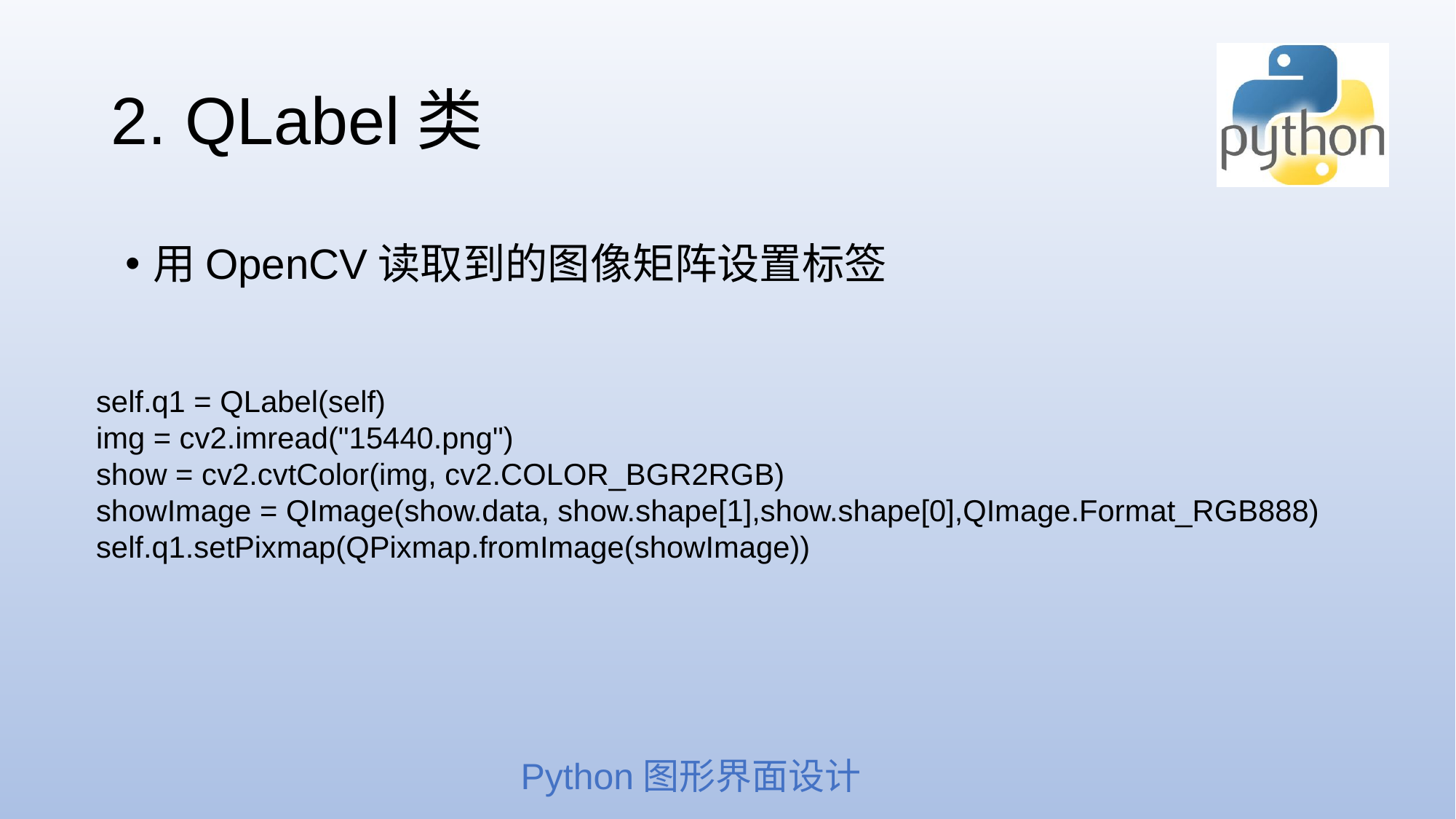

# 2. QLabel类
用OpenCV读取到的图像矩阵设置标签
self.q1 = QLabel(self)
img = cv2.imread("15440.png")
show = cv2.cvtColor(img, cv2.COLOR_BGR2RGB)
showImage = QImage(show.data, show.shape[1],show.shape[0],QImage.Format_RGB888)
self.q1.setPixmap(QPixmap.fromImage(showImage))